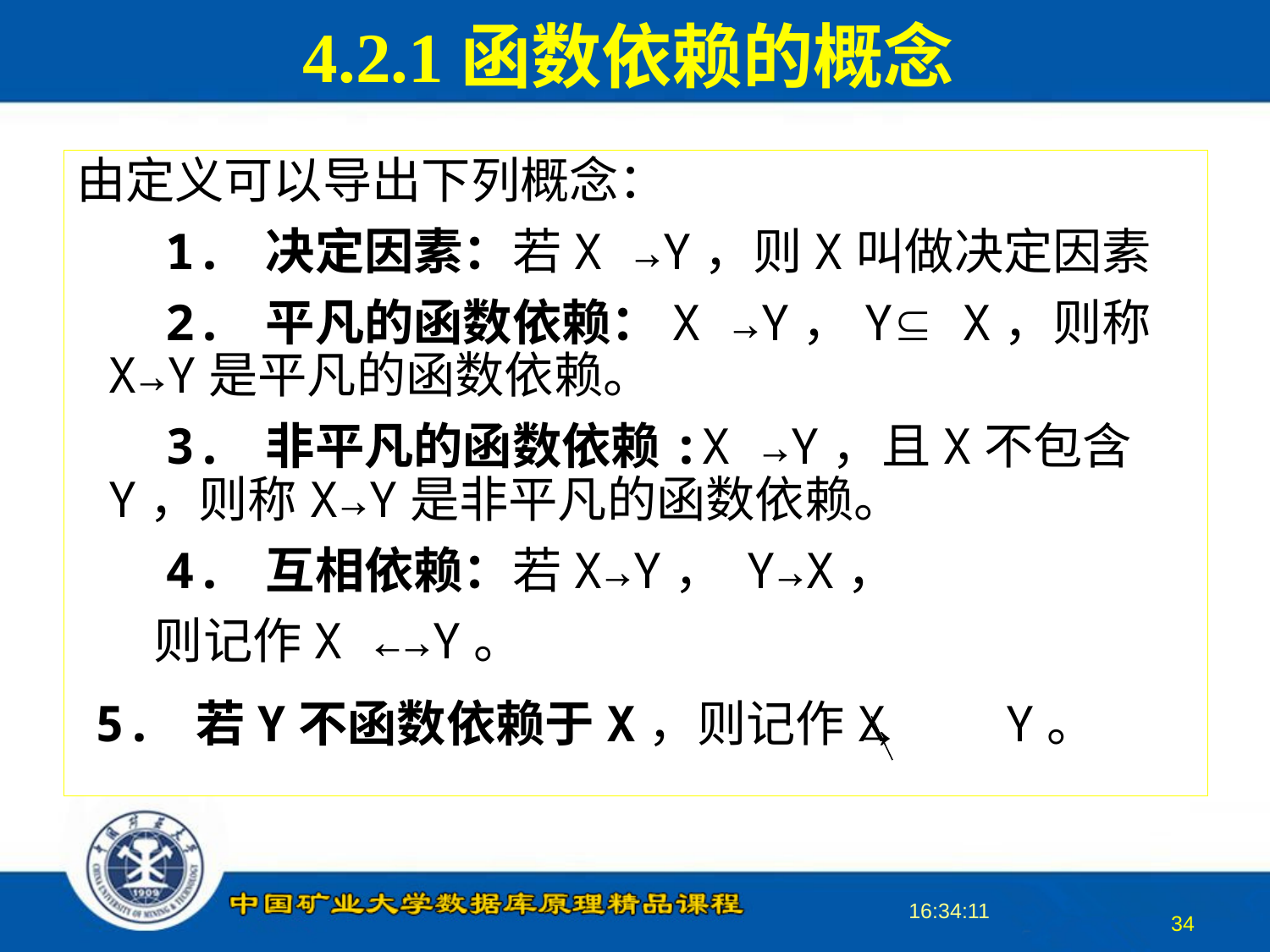

4.2.1函数依赖的概念
由定义可以导出下列概念：
   1. 决定因素：若X →Y，则X叫做决定因素
   2. 平凡的函数依赖：X →Y，Y⊆ X，则称X→Y是平凡的函数依赖。
   3. 非平凡的函数依赖:X →Y，且X不包含Y，则称X→Y是非平凡的函数依赖。
   4. 互相依赖：若X→Y， Y→X，
      则记作X ←→Y。
5. 若Y不函数依赖于X，则记作X    Y。
→

16:34:11
34